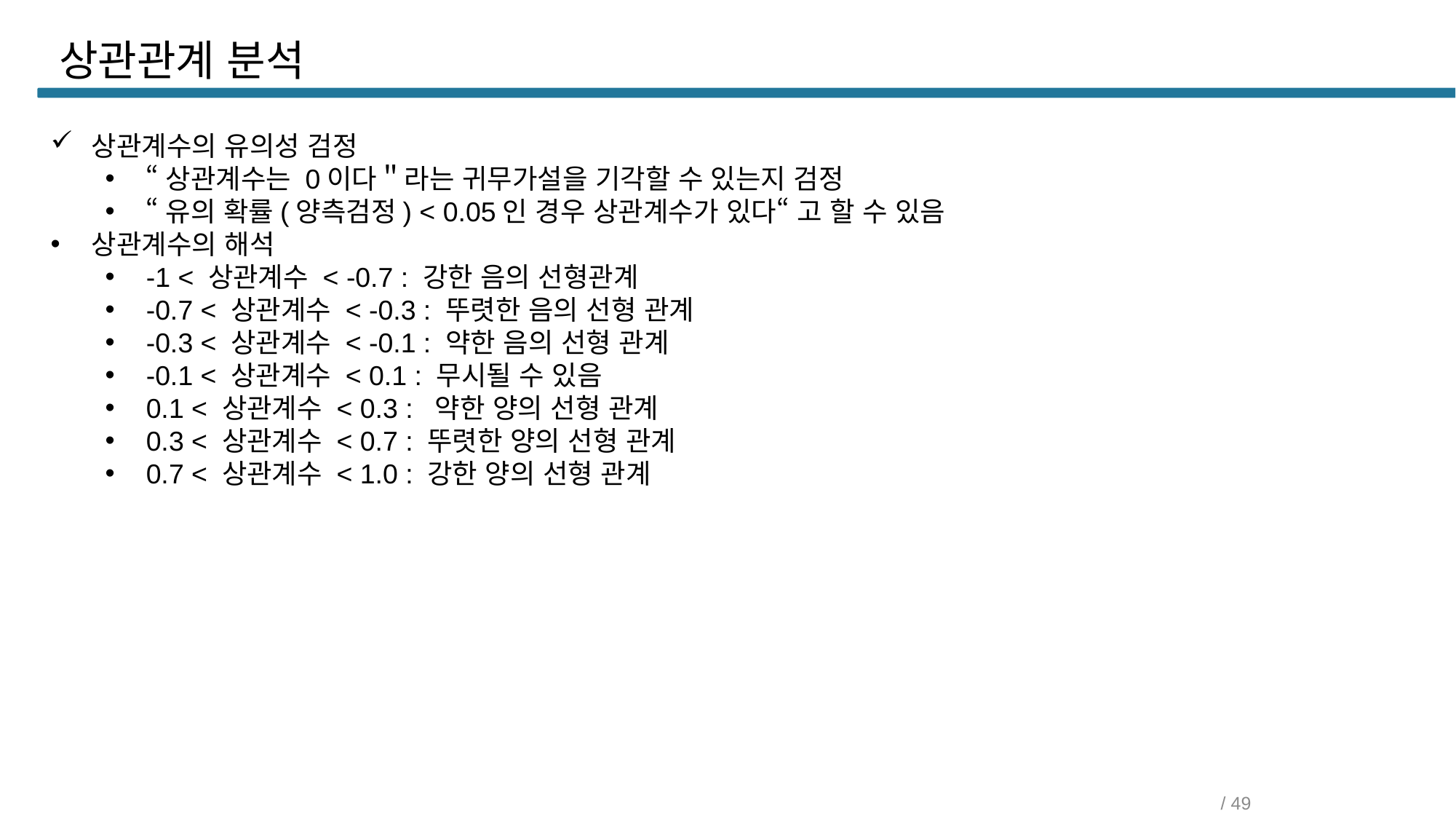

# 상관관계 분석
상관계수의 유의성 검정
“상관계수는 0이다＂라는 귀무가설을 기각할 수 있는지 검정
“유의 확률(양측검정) < 0.05인 경우 상관계수가 있다“ 고 할 수 있음
상관계수의 해석
-1 < 상관계수 < -0.7 : 강한 음의 선형관계
-0.7 < 상관계수 < -0.3 : 뚜렷한 음의 선형 관계
-0.3 < 상관계수 < -0.1 : 약한 음의 선형 관계
-0.1 < 상관계수 < 0.1 : 무시될 수 있음
0.1 < 상관계수 < 0.3 :  약한 양의 선형 관계
0.3 < 상관계수 < 0.7 : 뚜렷한 양의 선형 관계
0.7 < 상관계수 < 1.0 : 강한 양의 선형 관계

/ 49